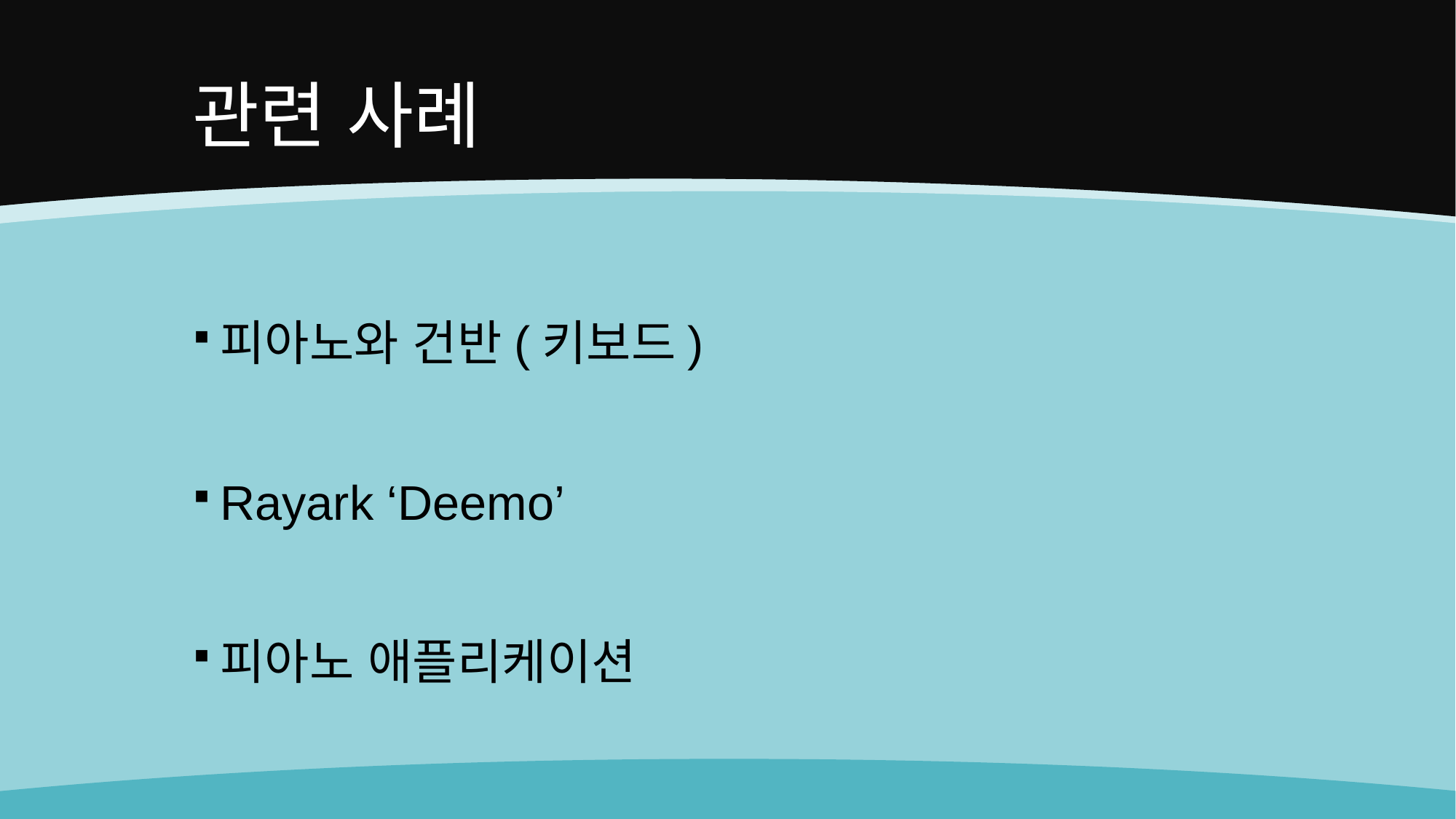

# 관련 사례

피아노와 건반(키보드)

Rayark ‘Deemo’

피아노 애플리케이션